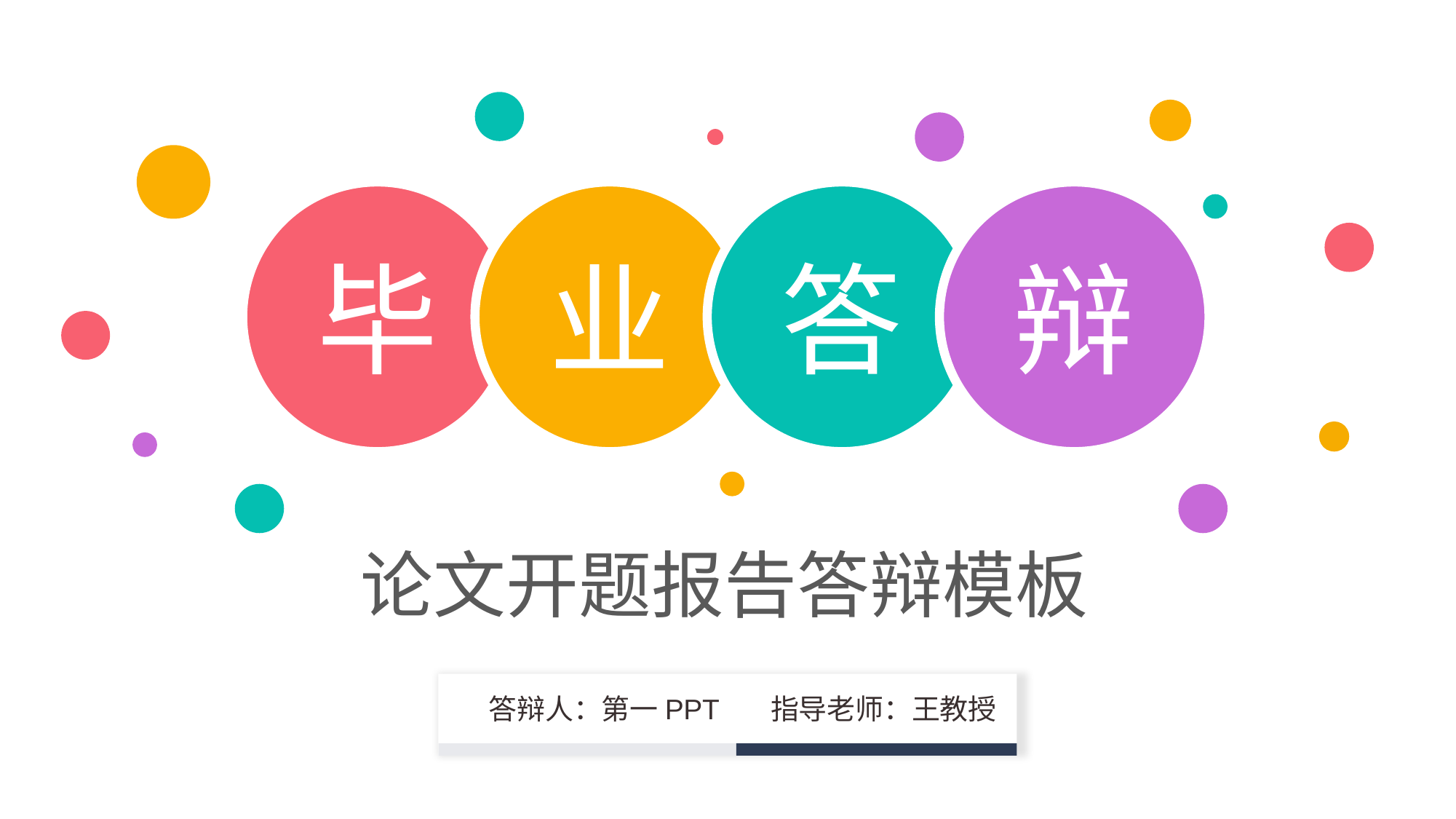

辩
答
毕
业
论文开题报告答辩模板

答辩人：第一PPT
指导老师：王教授